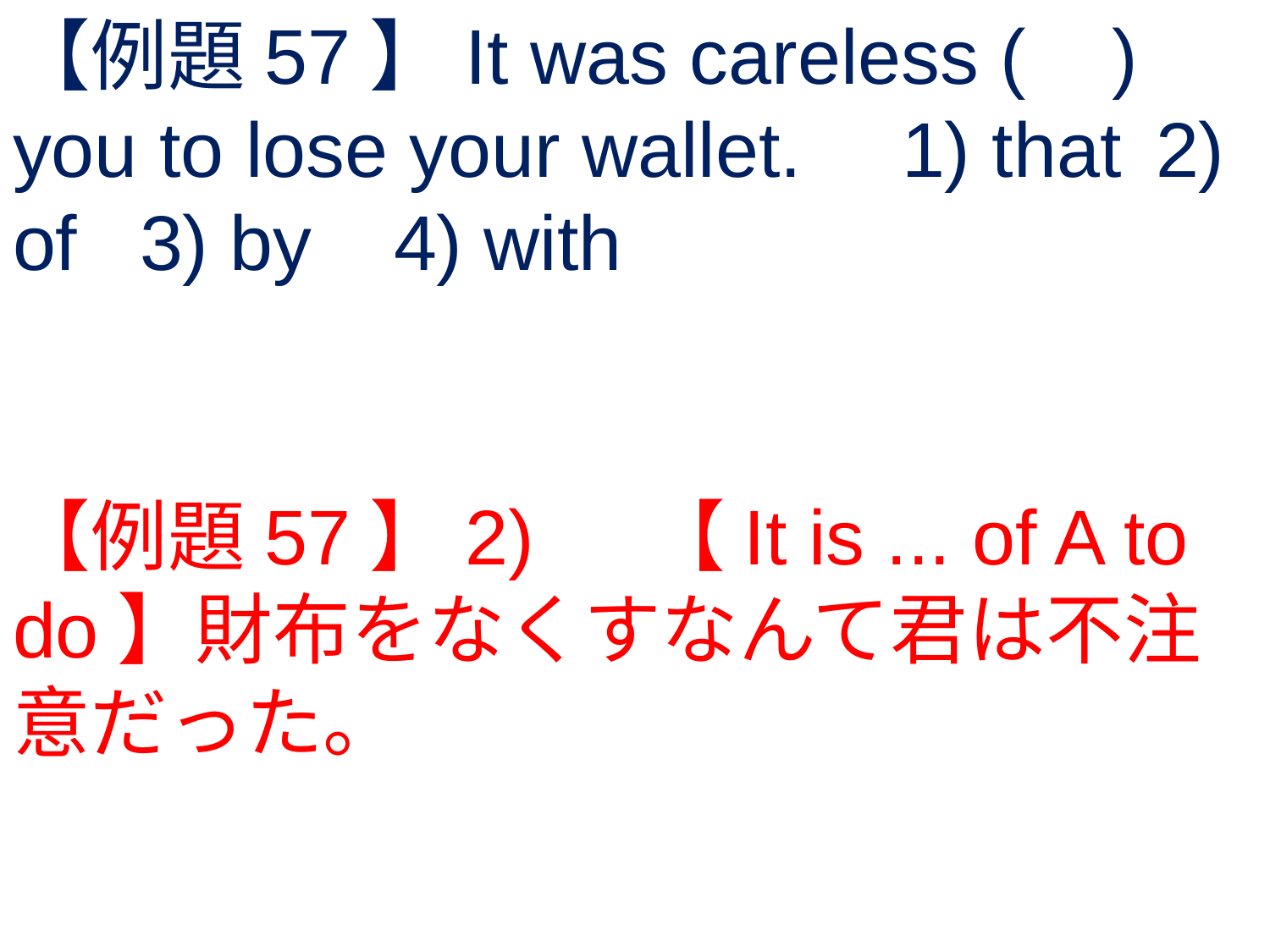

# 【例題57】It was careless (    ) you to lose your wallet.	1) that	2) of	3) by	4) with
【例題57】2) 	【It is ... of A to do】財布をなくすなんて君は不注意だった。